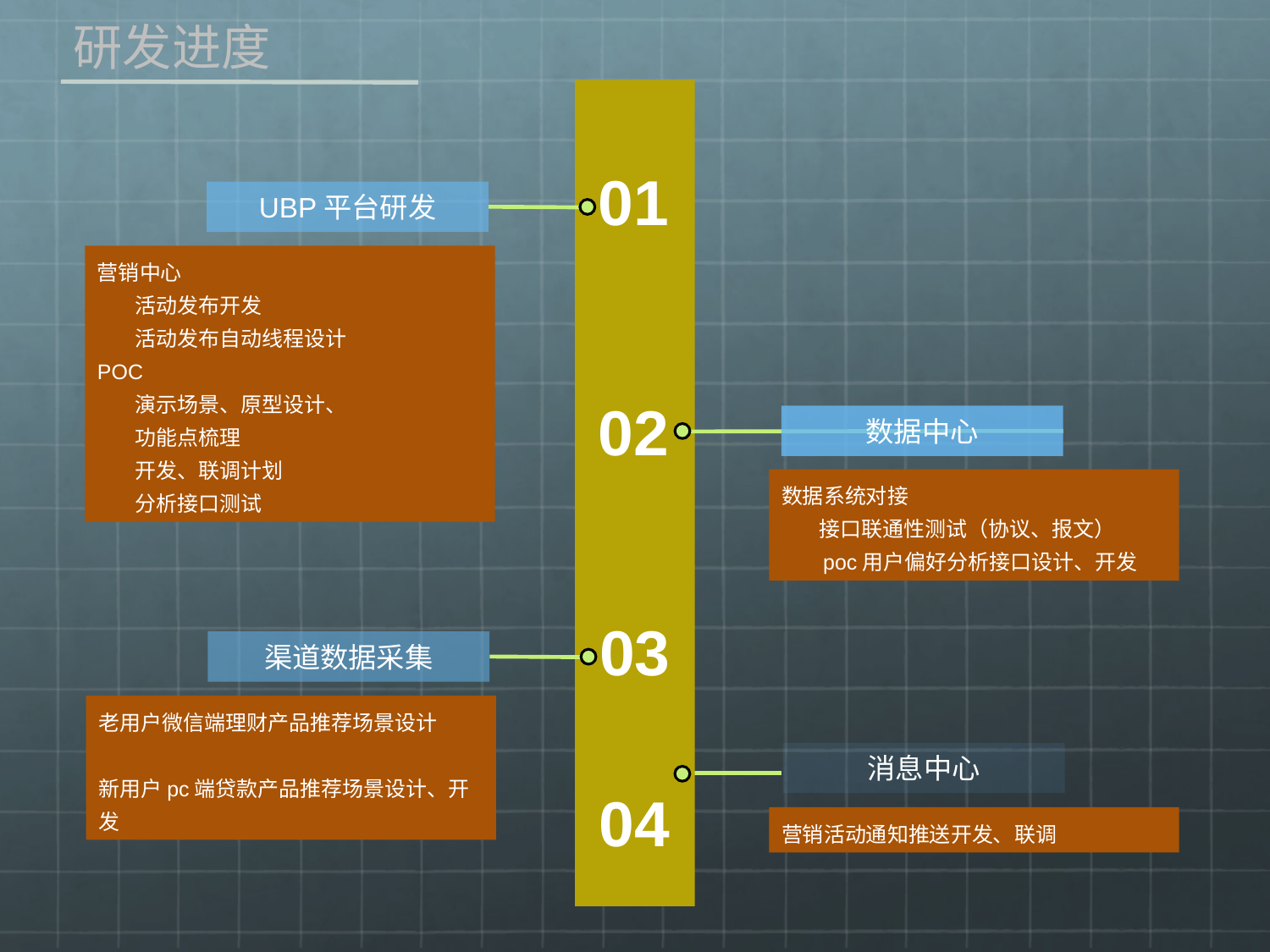

研发进度

01
UBP平台研发

营销中心
       活动发布开发
       活动发布自动线程设计
POC
       演示场景、原型设计、
       功能点梳理
       开发、联调计划
       分析接口测试
02
数据中心

数据系统对接
       接口联通性测试（协议、报文）
       poc用户偏好分析接口设计、开发
03
渠道数据采集

老用户微信端理财产品推荐场景设计

新用户pc端贷款产品推荐场景设计、开发
消息中心

04
营销活动通知推送开发、联调